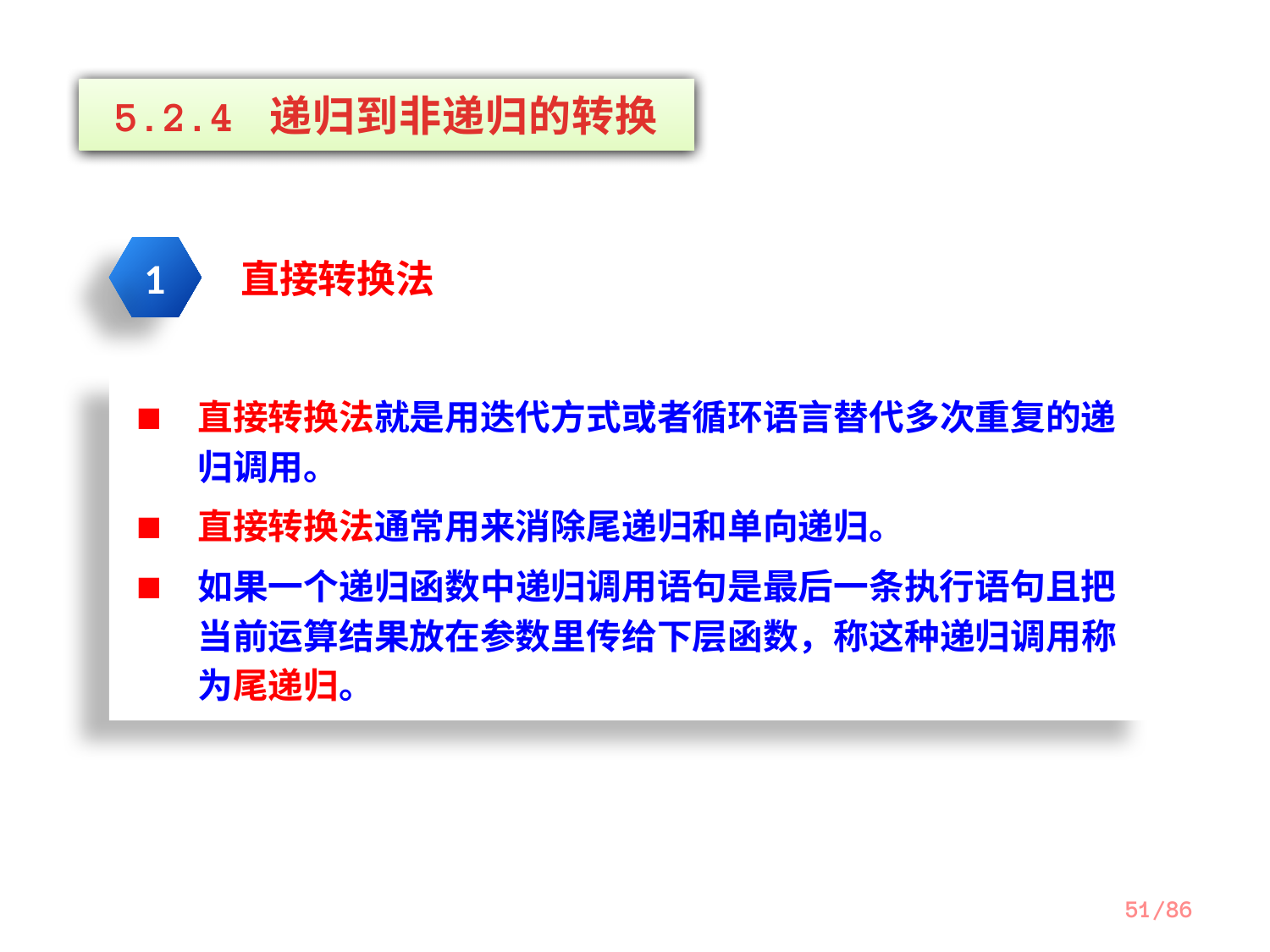

5.2.4 递归到非递归的转换

1
直接转换法
直接转换法就是用迭代方式或者循环语言替代多次重复的递归调用。
直接转换法通常用来消除尾递归和单向递归。
如果一个递归函数中递归调用语句是最后一条执行语句且把当前运算结果放在参数里传给下层函数，称这种递归调用称为尾递归。
51/86